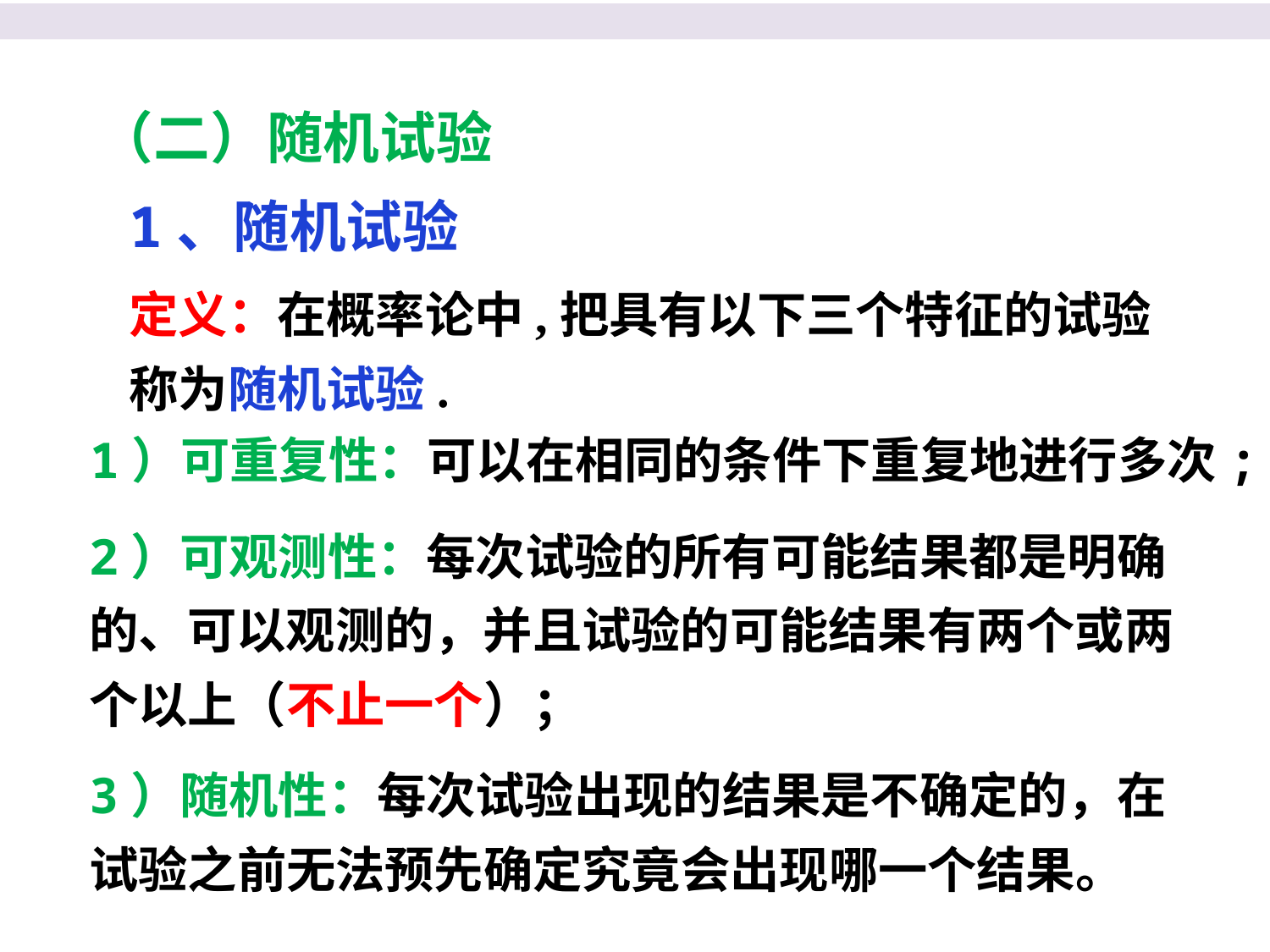

（二）随机试验
1、随机试验
定义：在概率论中,把具有以下三个特征的试验称为随机试验.
 1）可重复性：可以在相同的条件下重复地进行多次;
2）可观测性：每次试验的所有可能结果都是明确的、可以观测的，并且试验的可能结果有两个或两个以上（不止一个）；
3）随机性：每次试验出现的结果是不确定的，在试验之前无法预先确定究竟会出现哪一个结果。